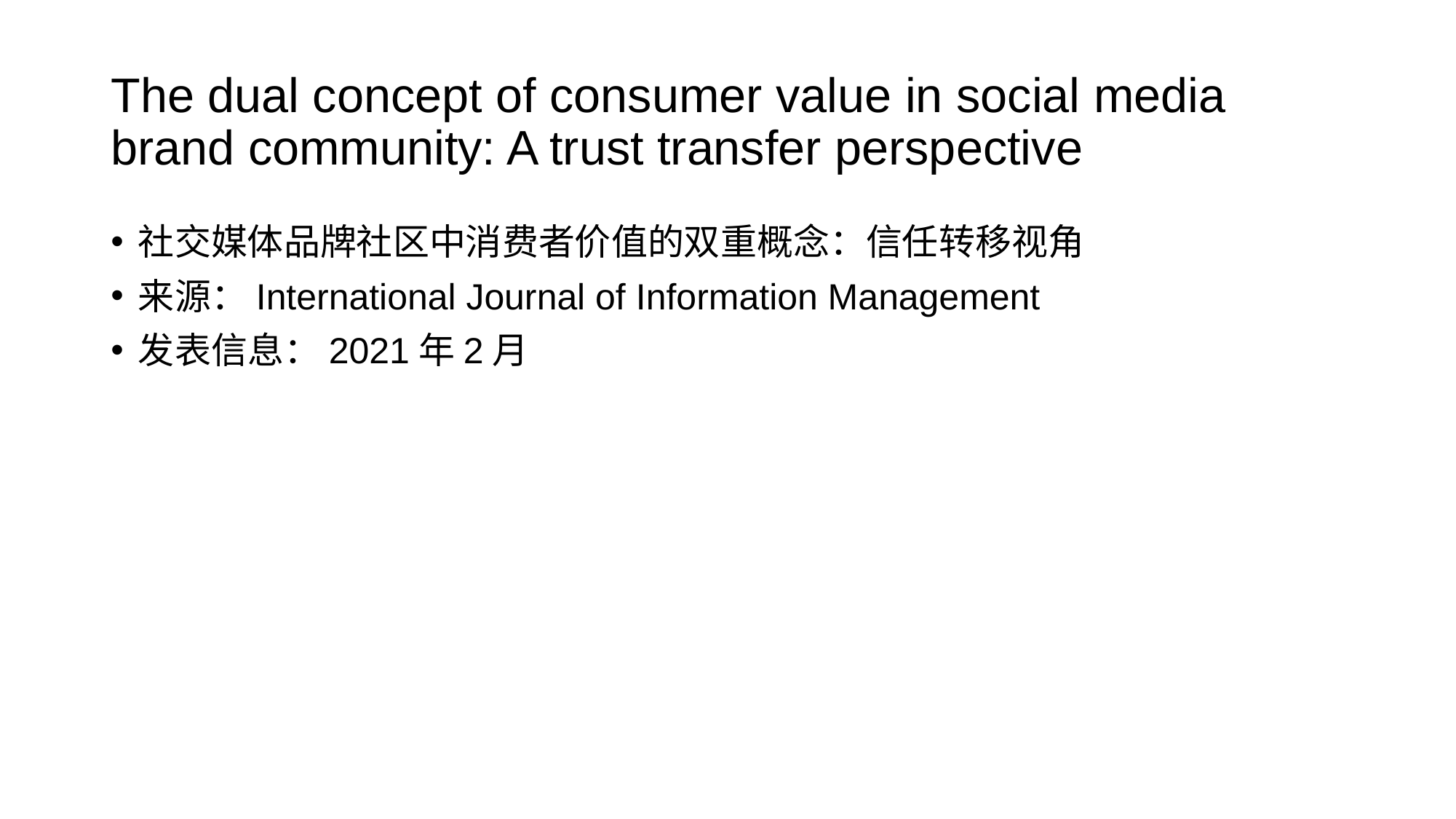

# The dual concept of consumer value in social media brand community: A trust transfer perspective
社交媒体品牌社区中消费者价值的双重概念：信任转移视角
来源：International Journal of Information Management
发表信息：2021年2月